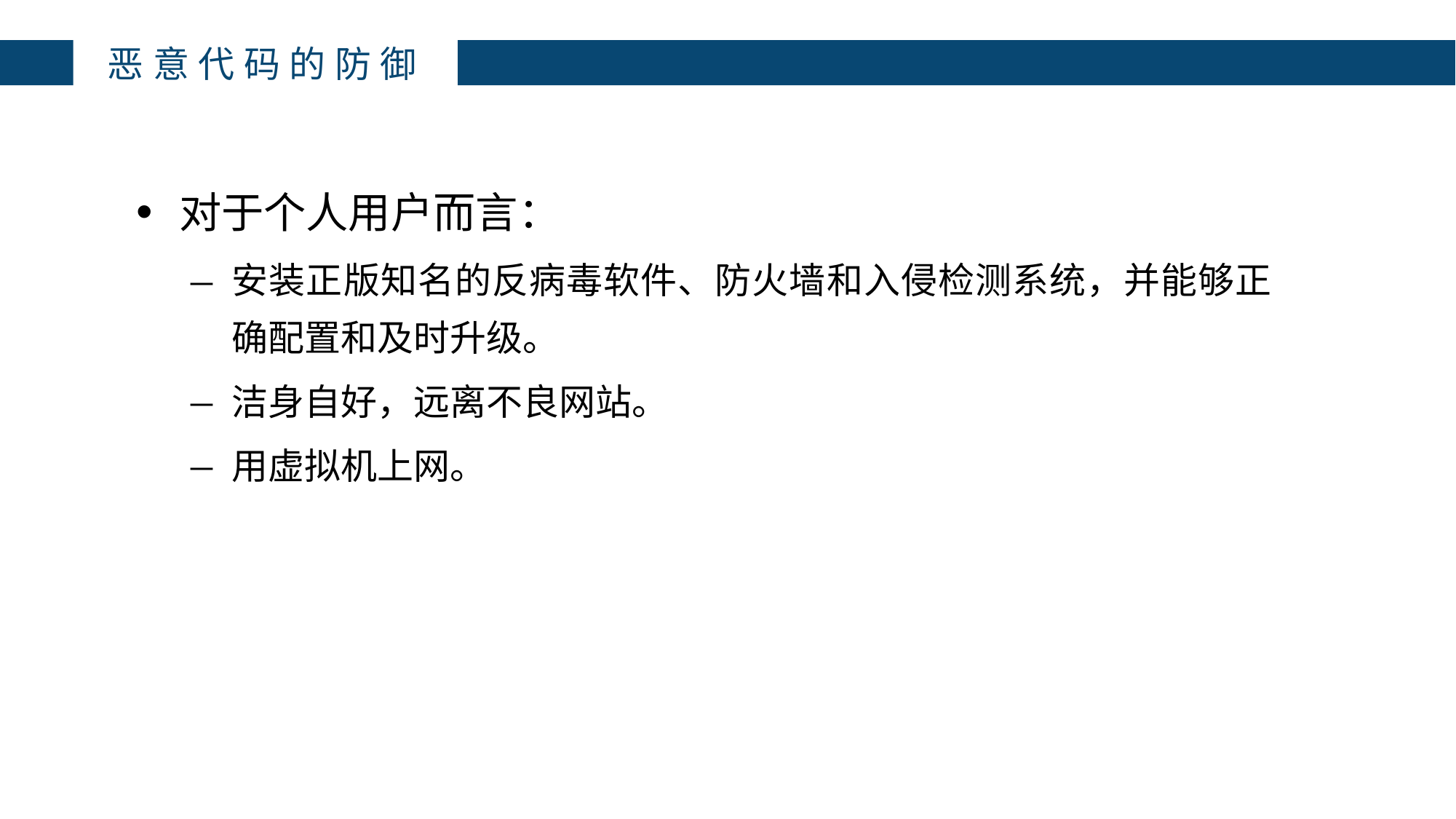

# 恶意代码的防御

对于个人用户而言：
安装正版知名的反病毒软件、防火墙和入侵检测系统，并能够正确配置和及时升级。
洁身自好，远离不良网站。
用虚拟机上网。